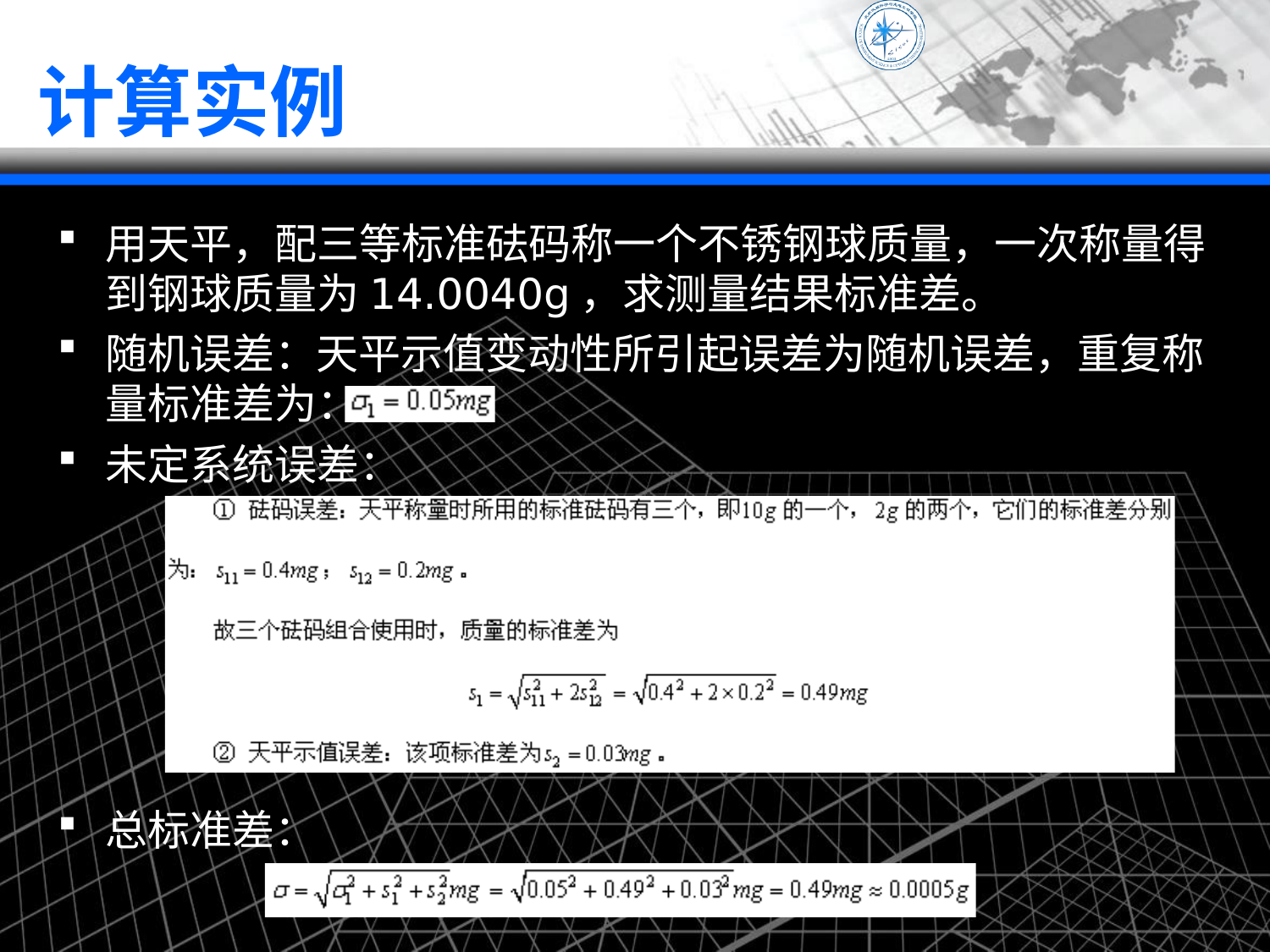

# 计算实例
用天平，配三等标准砝码称一个不锈钢球质量，一次称量得 到钢球质量为14.0040g，求测量结果标准差。
随机误差：天平示值变动性所引起误差为随机误差，重复称
量标准差为：
未定系统误差：

总标准差：